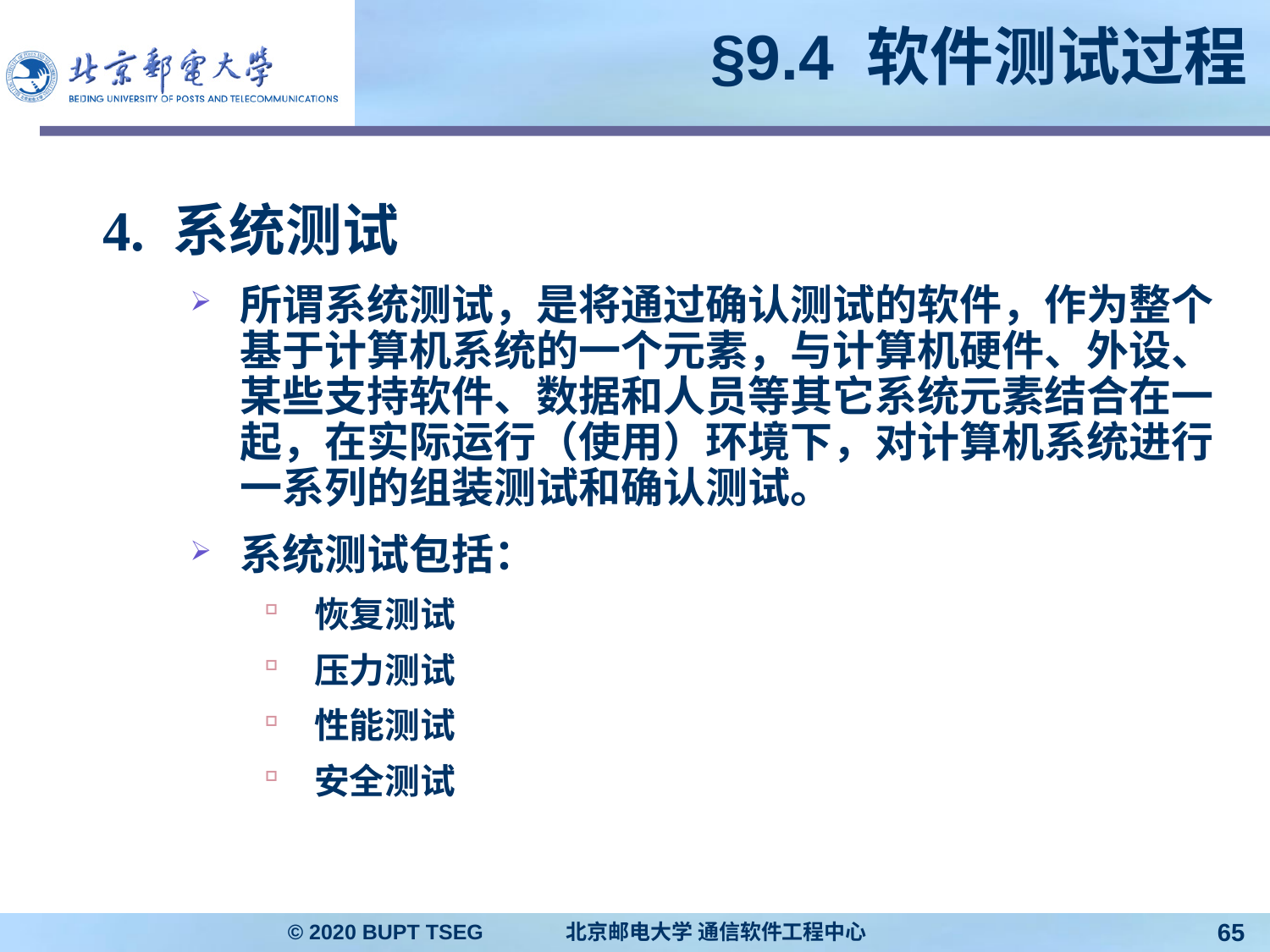

# §9.4 软件测试过程
4. 系统测试
所谓系统测试，是将通过确认测试的软件，作为整个基于计算机系统的一个元素，与计算机硬件、外设、某些支持软件、数据和人员等其它系统元素结合在一起，在实际运行（使用）环境下，对计算机系统进行一系列的组装测试和确认测试。
系统测试包括：
恢复测试
压力测试
性能测试
安全测试
© 2020 BUPT TSEG             北京邮电大学 通信软件工程中心